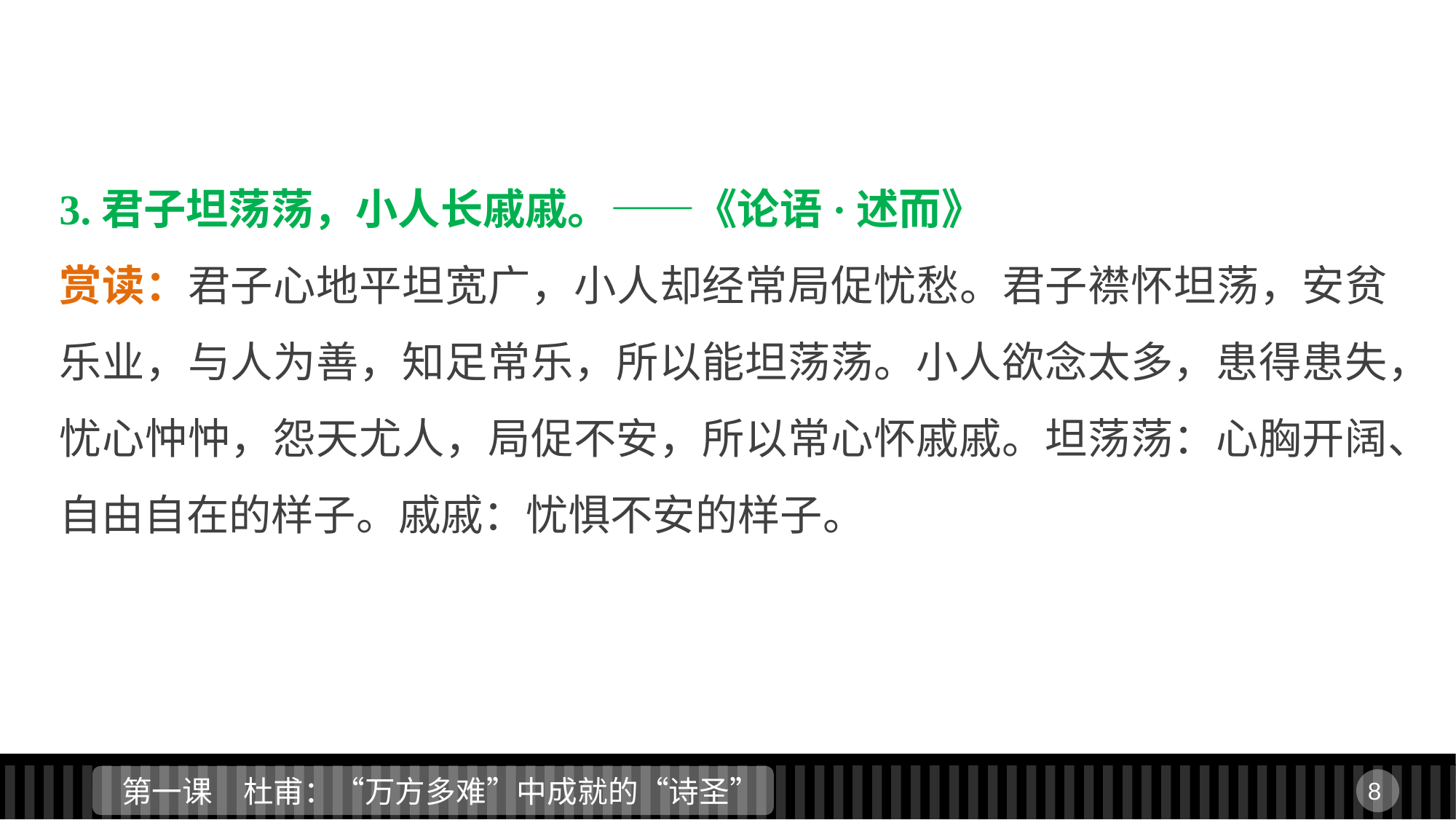

3.君子坦荡荡，小人长戚戚。——《论语·述而》
赏读：君子心地平坦宽广，小人却经常局促忧愁。君子襟怀坦荡，安贫乐业，与人为善，知足常乐，所以能坦荡荡。小人欲念太多，患得患失，忧心忡忡，怨天尤人，局促不安，所以常心怀戚戚。坦荡荡：心胸开阔、自由自在的样子。戚戚：忧惧不安的样子。